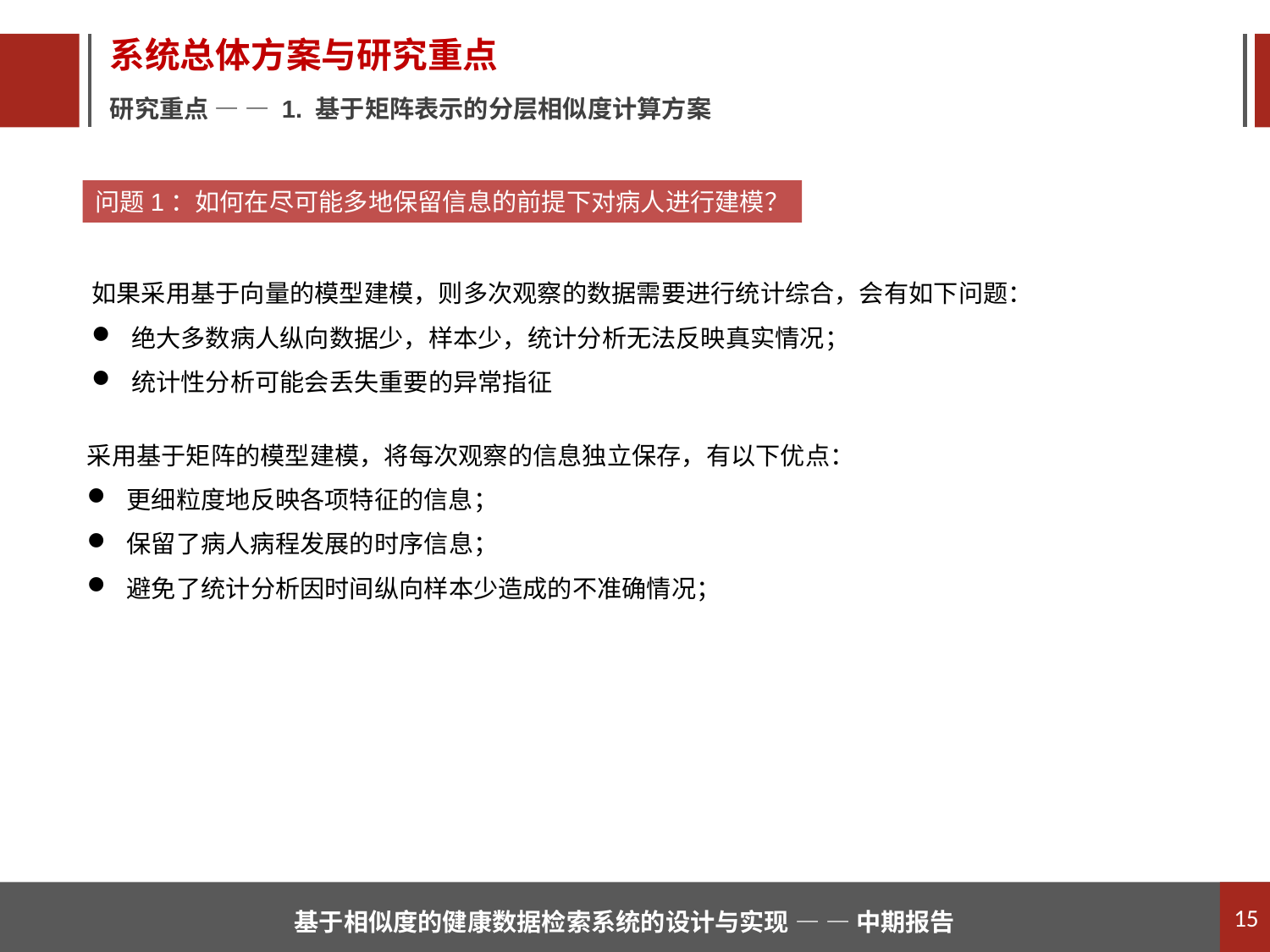

系统总体方案与研究重点

研究重点 — — 1. 基于矩阵表示的分层相似度计算方案
问题1：如何在尽可能多地保留信息的前提下对病人进行建模？
如果采用基于向量的模型建模，则多次观察的数据需要进行统计综合，会有如下问题：
绝大多数病人纵向数据少，样本少，统计分析无法反映真实情况；
统计性分析可能会丢失重要的异常指征
采用基于矩阵的模型建模，将每次观察的信息独立保存，有以下优点：
更细粒度地反映各项特征的信息；
保留了病人病程发展的时序信息；
避免了统计分析因时间纵向样本少造成的不准确情况；

15
基于相似度的健康数据检索系统的设计与实现 — — 中期报告